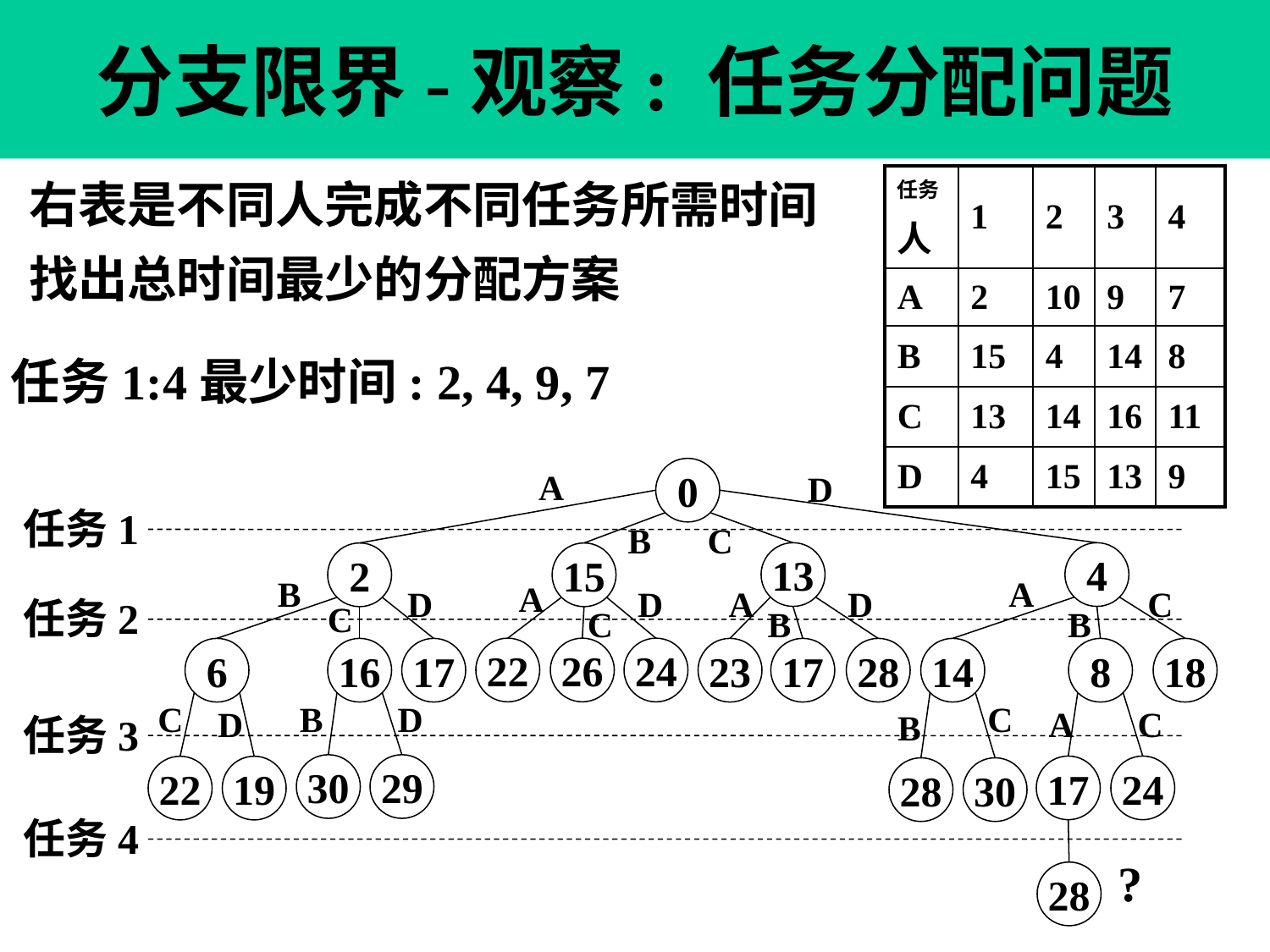

# 分支限界-观察: 任务分配问题
右表是不同人完成不同任务所需时间
找出总时间最少的分配方案
| 任务 人 | 1 | 2 | 3 | 4 |
| --- | --- | --- | --- | --- |
| A | 2 | 10 | 9 | 7 |
| B | 15 | 4 | 14 | 8 |
| C | 13 | 14 | 16 | 11 |
| D | 4 | 15 | 13 | 9 |
任务1:4最少时间: 2, 4, 9, 7
0
A
D
任务1
B
C

13
4
2
15
B
D
C
6
16
17
A
C
B
14
8
18
A
D
C
22
26
24
A
D
B
23
17
28
任务2

C
D
22
19
B
D
30
29
C
B
28
30
A
C
17
24
任务3

任务4
28

?